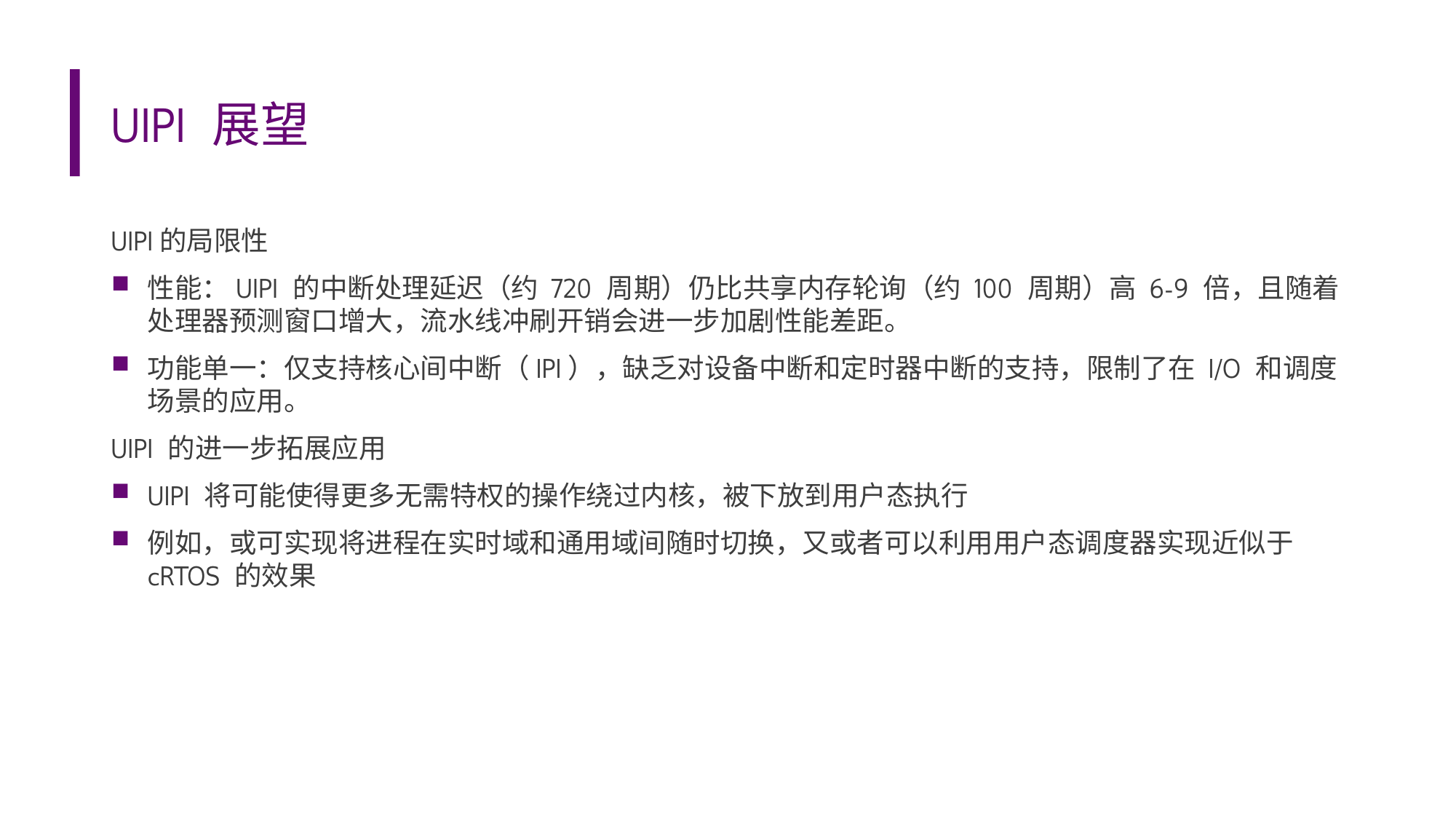

# UIPI 展望
UIPI的局限性
性能：UIPI 的中断处理延迟（约 720 周期）仍比共享内存轮询（约 100 周期）高 6-9 倍，且随着处理器预测窗口增大，流水线冲刷开销会进一步加剧性能差距。
功能单一：仅支持核心间中断（IPI），缺乏对设备中断和定时器中断的支持，限制了在 I/O 和调度场景的应用。
UIPI 的进一步拓展应用
UIPI 将可能使得更多无需特权的操作绕过内核，被下放到用户态执行
例如，或可实现将进程在实时域和通用域间随时切换，又或者可以利用用户态调度器实现近似于 cRTOS 的效果